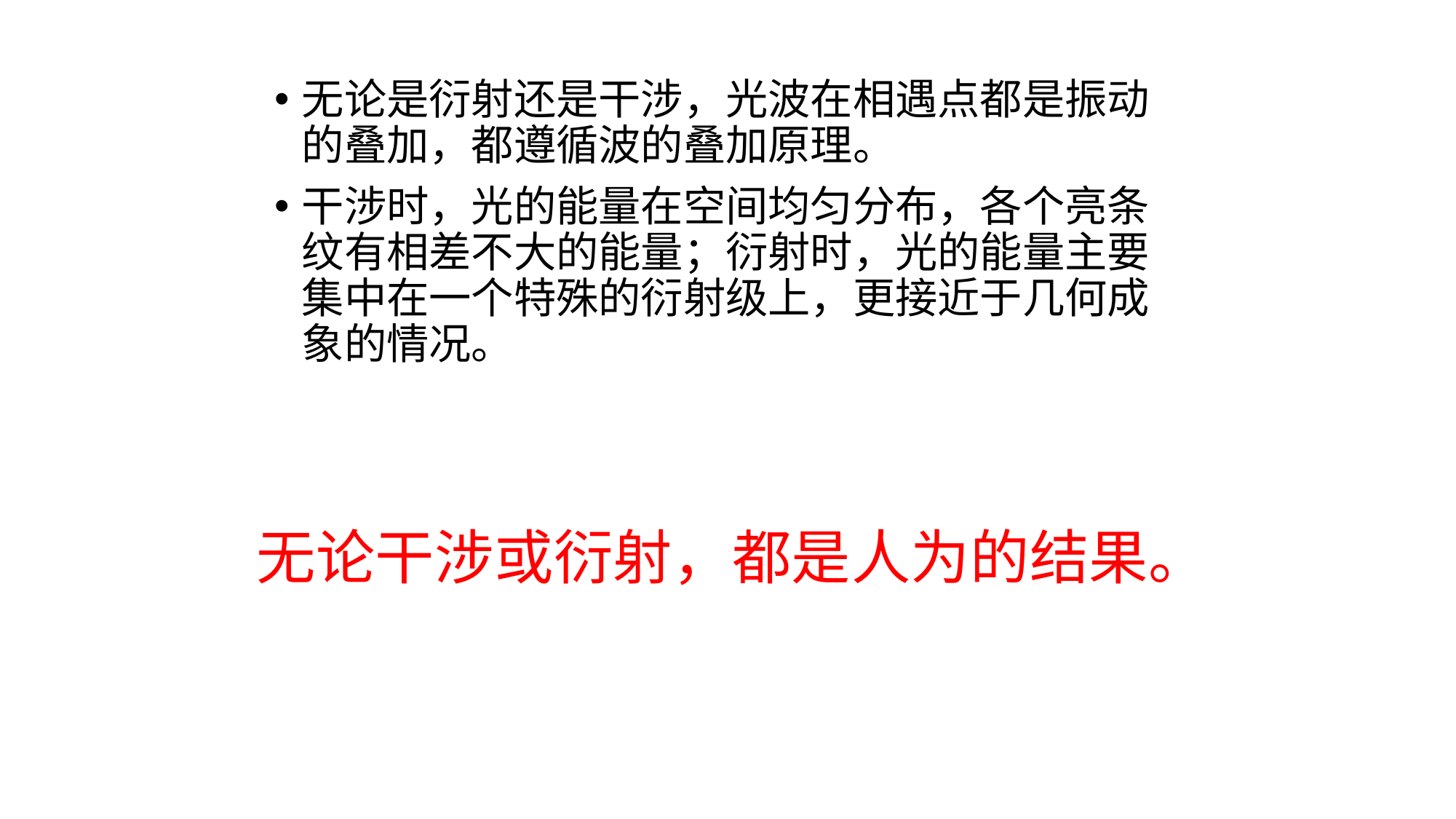

无论是衍射还是干涉，光波在相遇点都是振动的叠加，都遵循波的叠加原理。
干涉时，光的能量在空间均匀分布，各个亮条纹有相差不大的能量；衍射时，光的能量主要集中在一个特殊的衍射级上，更接近于几何成象的情况。
# 无论干涉或衍射，都是人为的结果。